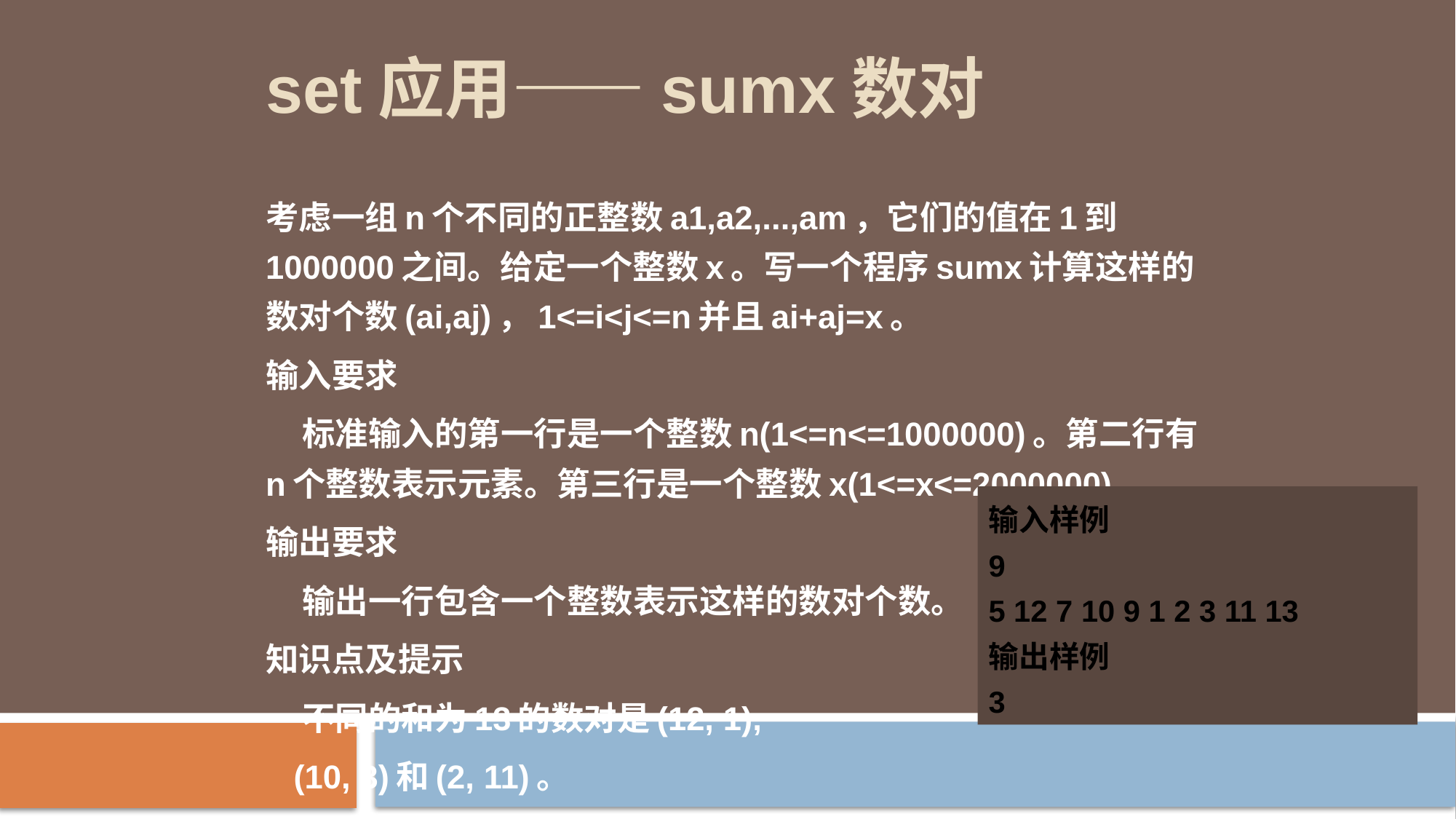

# set应用——sumx数对
考虑一组n个不同的正整数a1,a2,...,am，它们的值在1到1000000之间。给定一个整数x。写一个程序sumx计算这样的数对个数(ai,aj)，1<=i<j<=n并且ai+aj=x。
输入要求
    标准输入的第一行是一个整数n(1<=n<=1000000)。第二行有n个整数表示元素。第三行是一个整数x(1<=x<=2000000)。
输出要求
    输出一行包含一个整数表示这样的数对个数。
知识点及提示
    不同的和为13的数对是(12, 1),
   (10, 3)和(2, 11)。
输入样例
9
5 12 7 10 9 1 2 3 11 13
输出样例
3